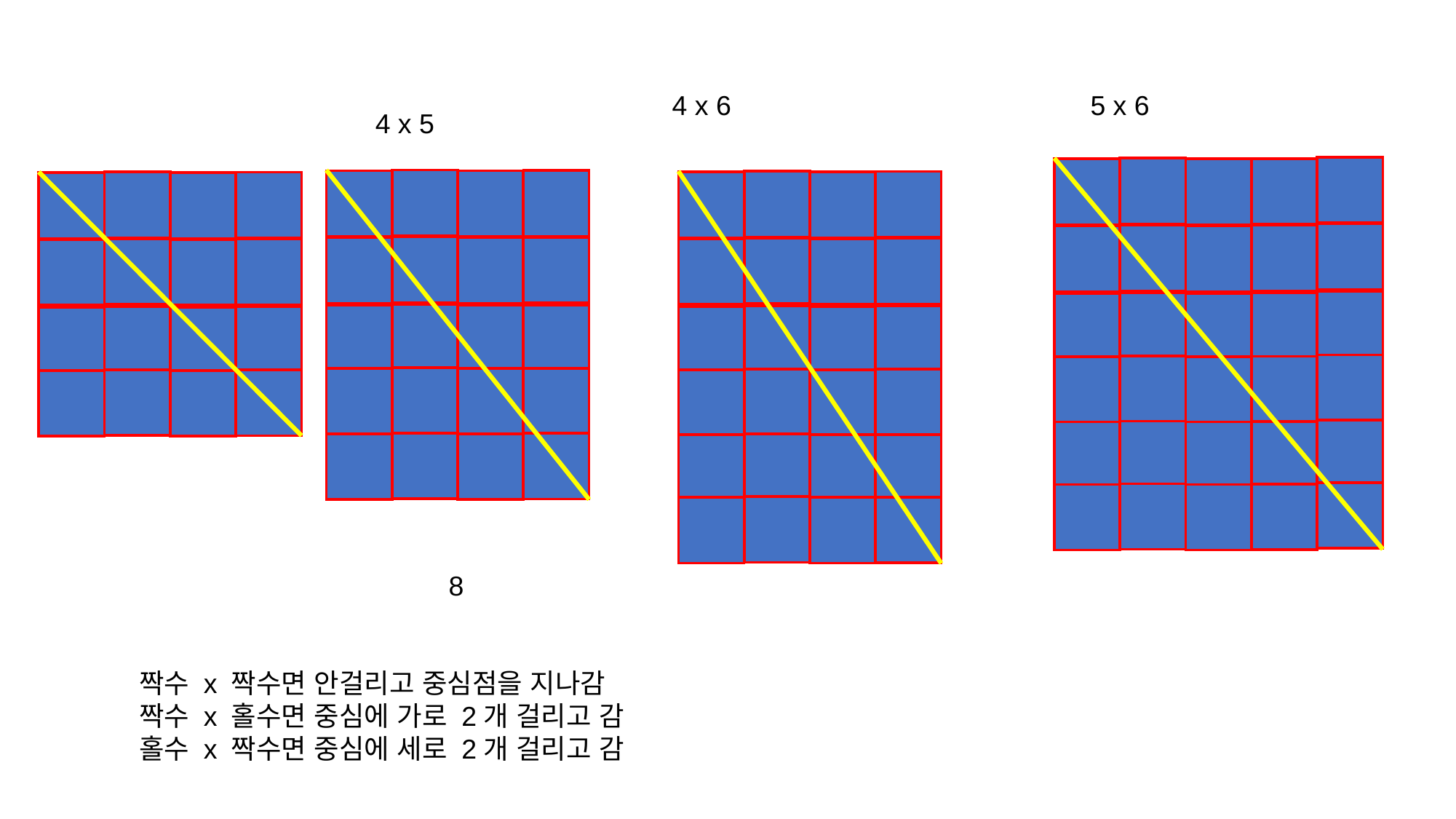

5 x 6
4 x 6
4 x 5

8
짝수 x 짝수면 안걸리고 중심점을 지나감
짝수 x 홀수면 중심에 가로 2개 걸리고 감
홀수 x 짝수면 중심에 세로 2개 걸리고 감